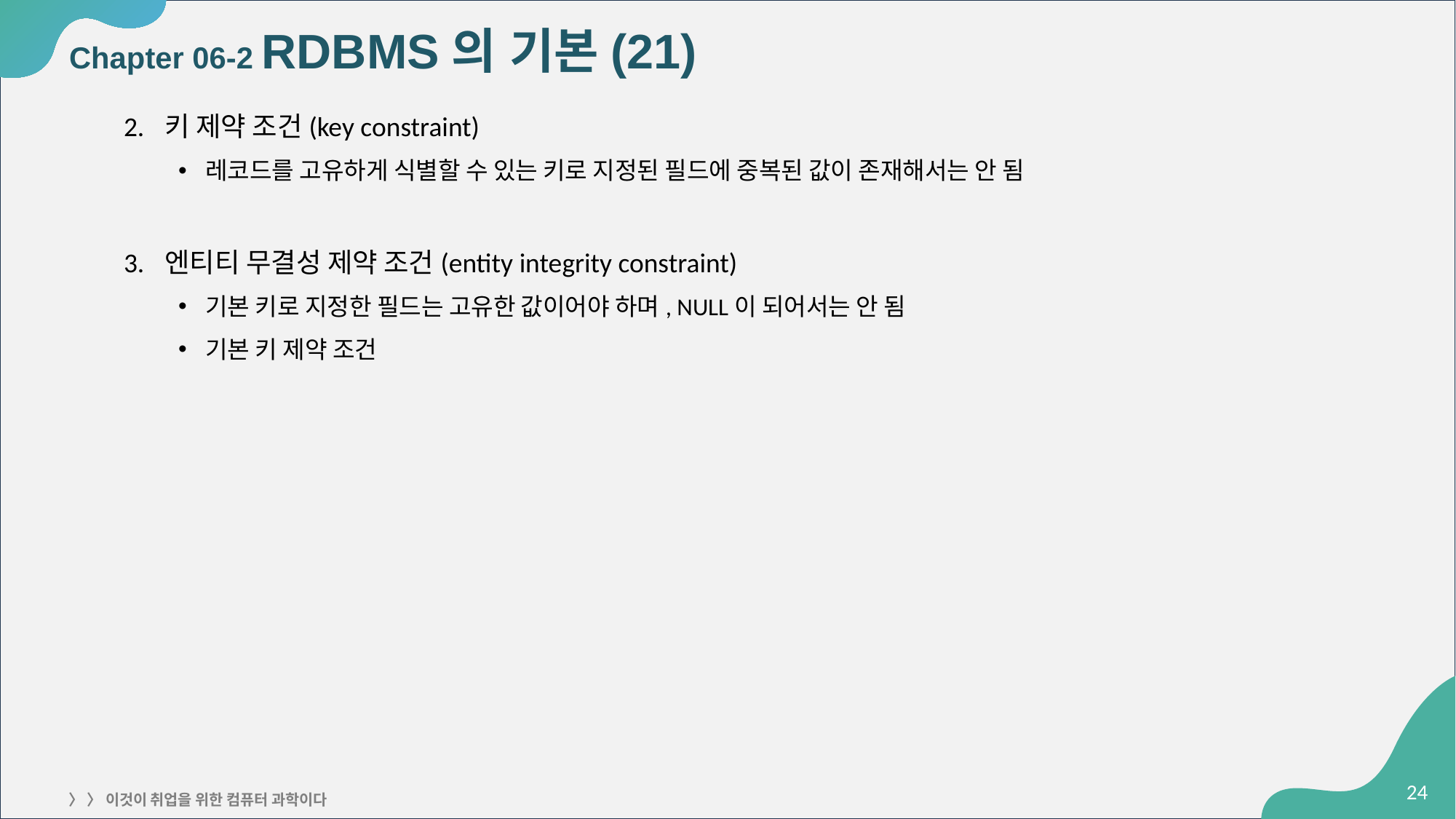

# Chapter 06-2 RDBMS의 기본(21)
키 제약 조건(key constraint)
레코드를 고유하게 식별할 수 있는 키로 지정된 필드에 중복된 값이 존재해서는 안 됨

엔티티 무결성 제약 조건(entity integrity constraint)
기본 키로 지정한 필드는 고유한 값이어야 하며, NULL이 되어서는 안 됨
기본 키 제약 조건
24
〉 〉 이것이 취업을 위한 컴퓨터 과학이다